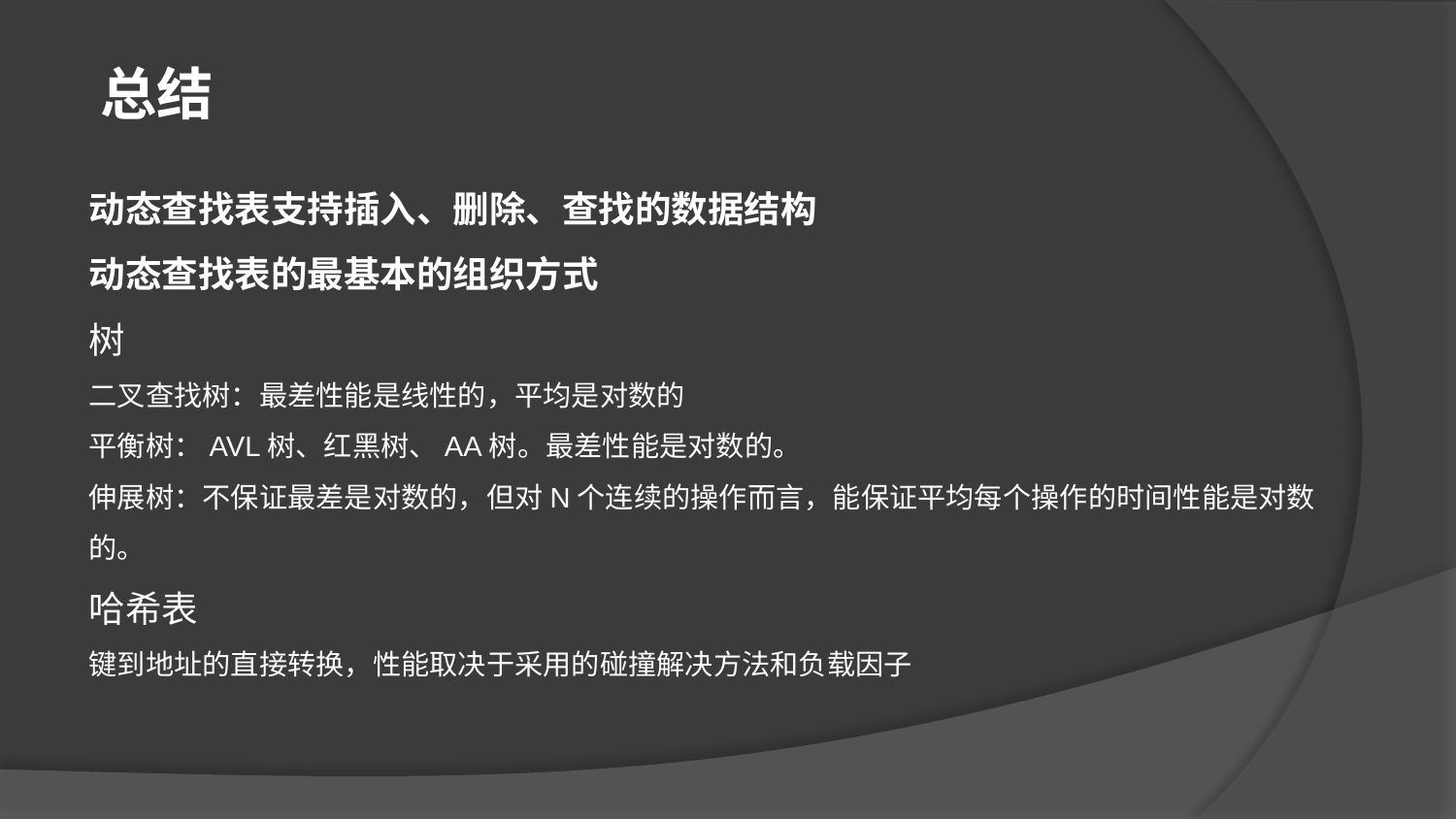

总结
动态查找表支持插入、删除、查找的数据结构
动态查找表的最基本的组织方式
树
二叉查找树：最差性能是线性的，平均是对数的
平衡树：AVL树、红黑树、AA树。最差性能是对数的。
伸展树：不保证最差是对数的，但对N个连续的操作而言，能保证平均每个操作的时间性能是对数的。
哈希表
键到地址的直接转换，性能取决于采用的碰撞解决方法和负载因子